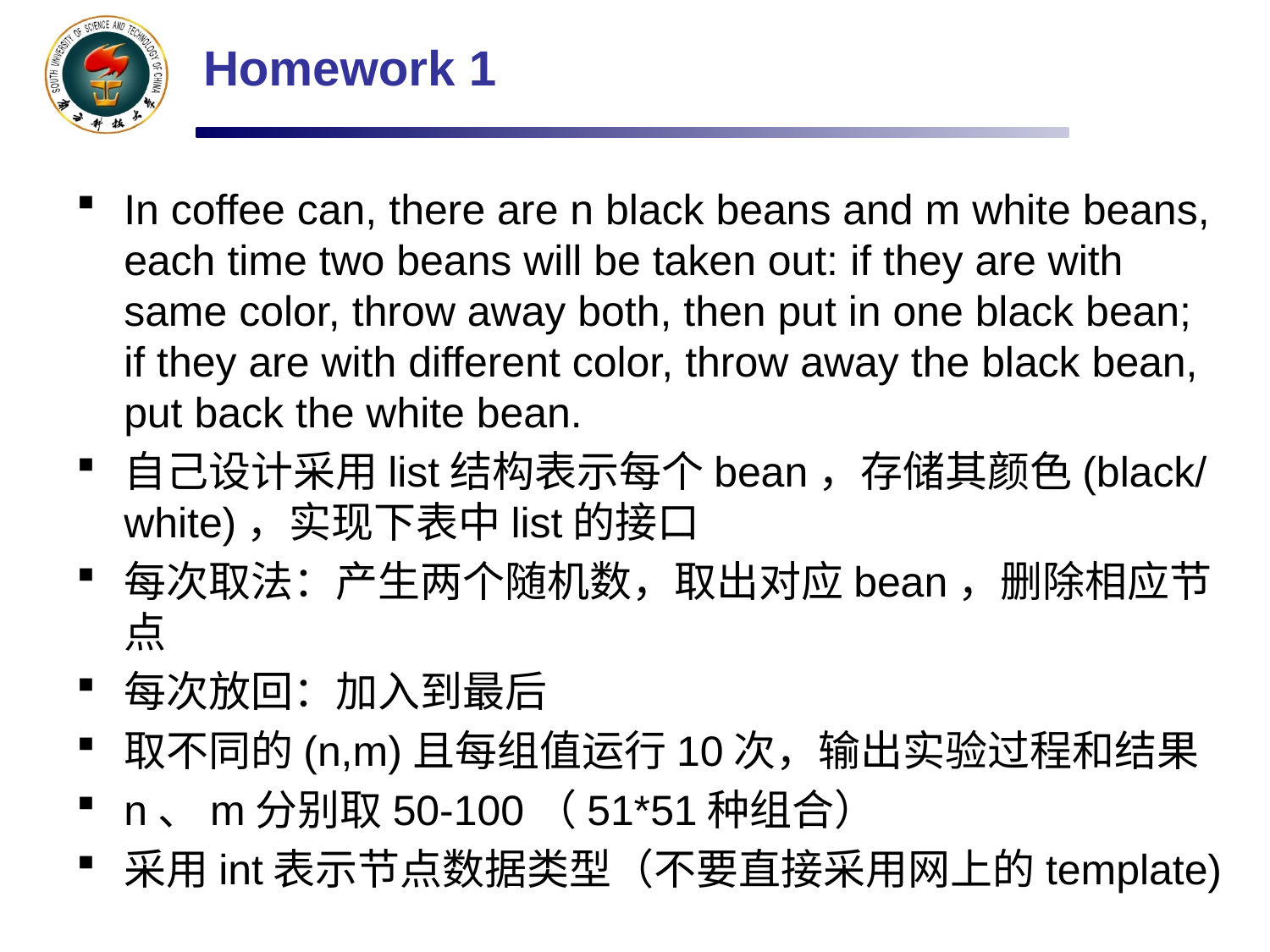

# Homework 1
In coffee can, there are n black beans and m white beans, each time two beans will be taken out: if they are with same color, throw away both, then put in one black bean; if they are with different color, throw away the black bean, put back the white bean.
自己设计采用list结构表示每个bean，存储其颜色(black/ white)，实现下表中list的接口
每次取法：产生两个随机数，取出对应bean，删除相应节点
每次放回：加入到最后
取不同的(n,m)且每组值运行10次，输出实验过程和结果
n、m分别取50-100（51*51种组合）
采用int表示节点数据类型（不要直接采用网上的template)